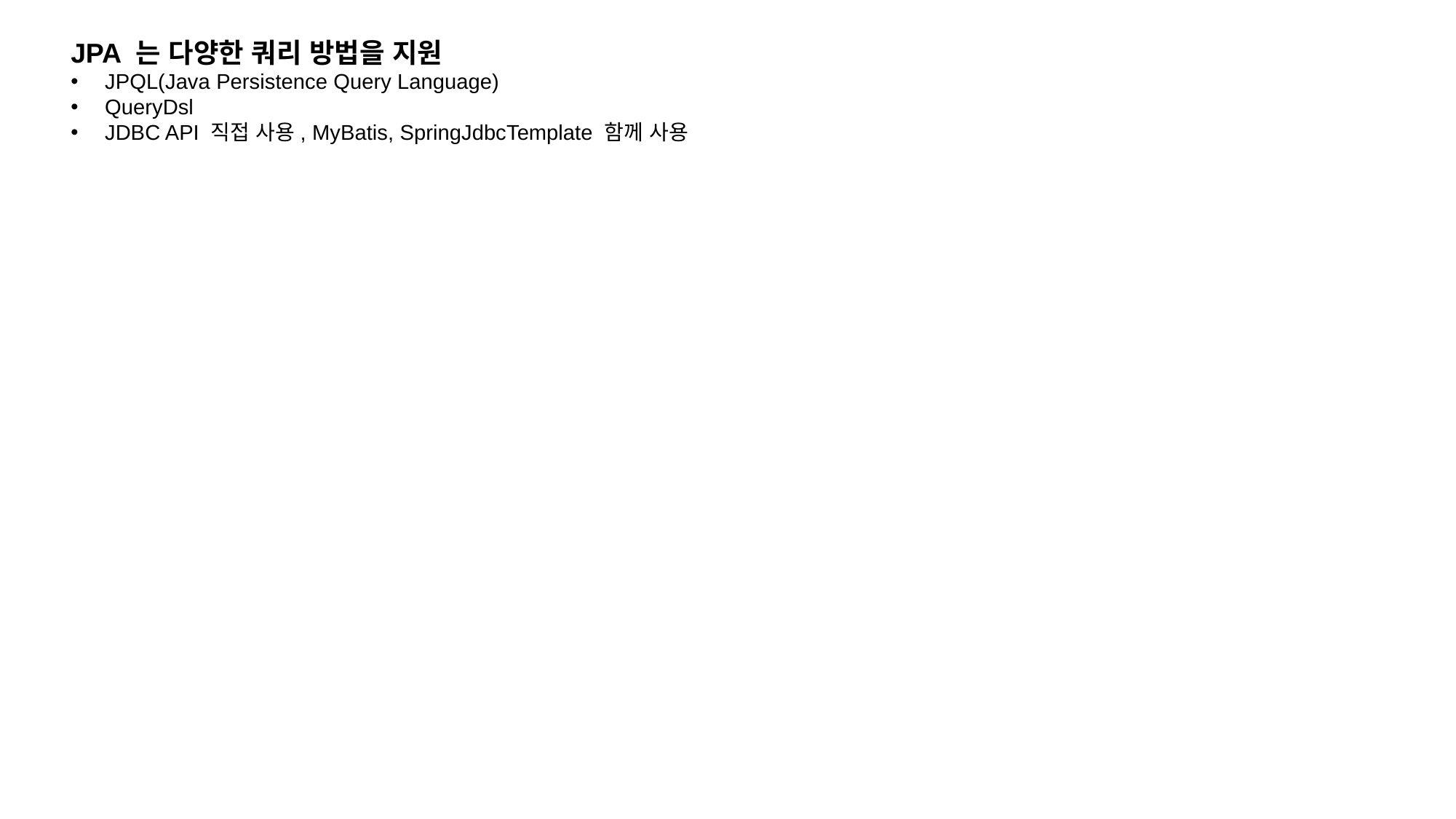

JPA 는 다양한 쿼리 방법을 지원
JPQL(Java Persistence Query Language)
QueryDsl
JDBC API 직접 사용, MyBatis, SpringJdbcTemplate 함께 사용